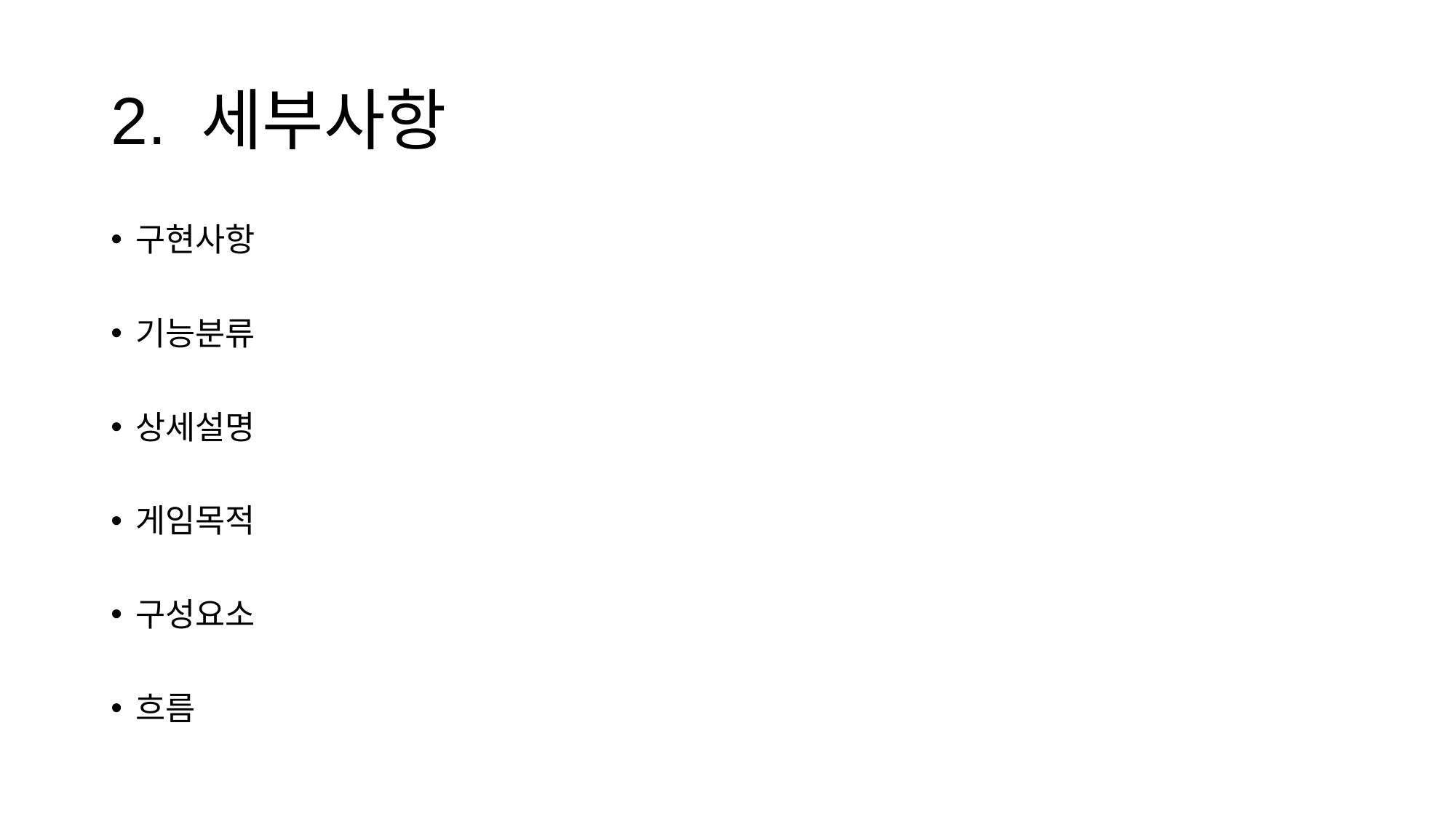

# 2. 세부사항
구현사항

기능분류

상세설명

게임목적

구성요소

흐름